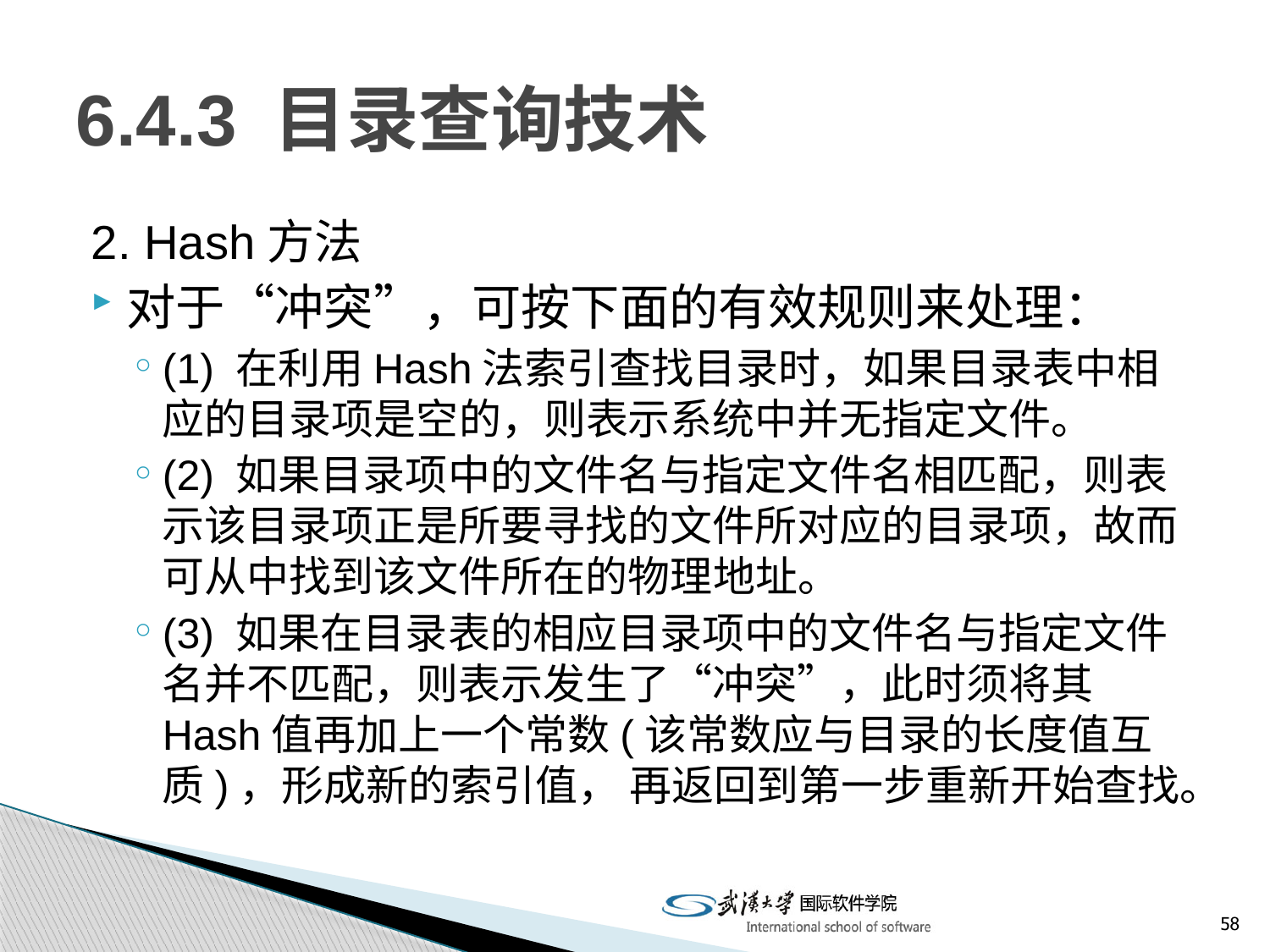

# 6.4.3 目录查询技术
2. Hash方法
对于“冲突”，可按下面的有效规则来处理：
(1) 在利用Hash法索引查找目录时，如果目录表中相应的目录项是空的，则表示系统中并无指定文件。
(2) 如果目录项中的文件名与指定文件名相匹配，则表示该目录项正是所要寻找的文件所对应的目录项，故而可从中找到该文件所在的物理地址。
(3) 如果在目录表的相应目录项中的文件名与指定文件名并不匹配，则表示发生了“冲突”，此时须将其Hash值再加上一个常数(该常数应与目录的长度值互质)，形成新的索引值， 再返回到第一步重新开始查找。
58